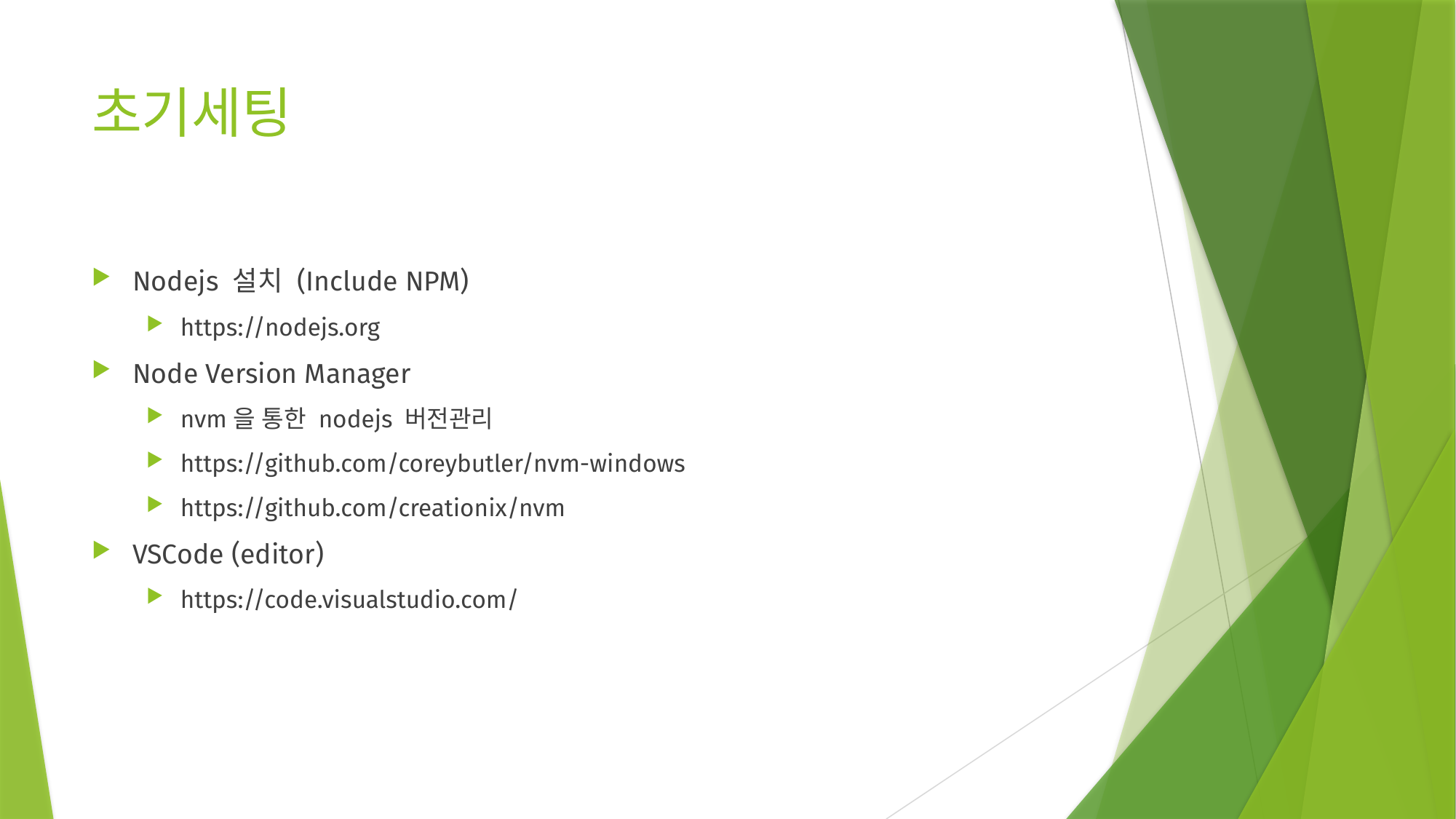

# 초기세팅
Nodejs 설치 (Include NPM)
https://nodejs.org
Node Version Manager
nvm을 통한 nodejs 버전관리
https://github.com/coreybutler/nvm-windows
https://github.com/creationix/nvm
VSCode (editor)
https://code.visualstudio.com/